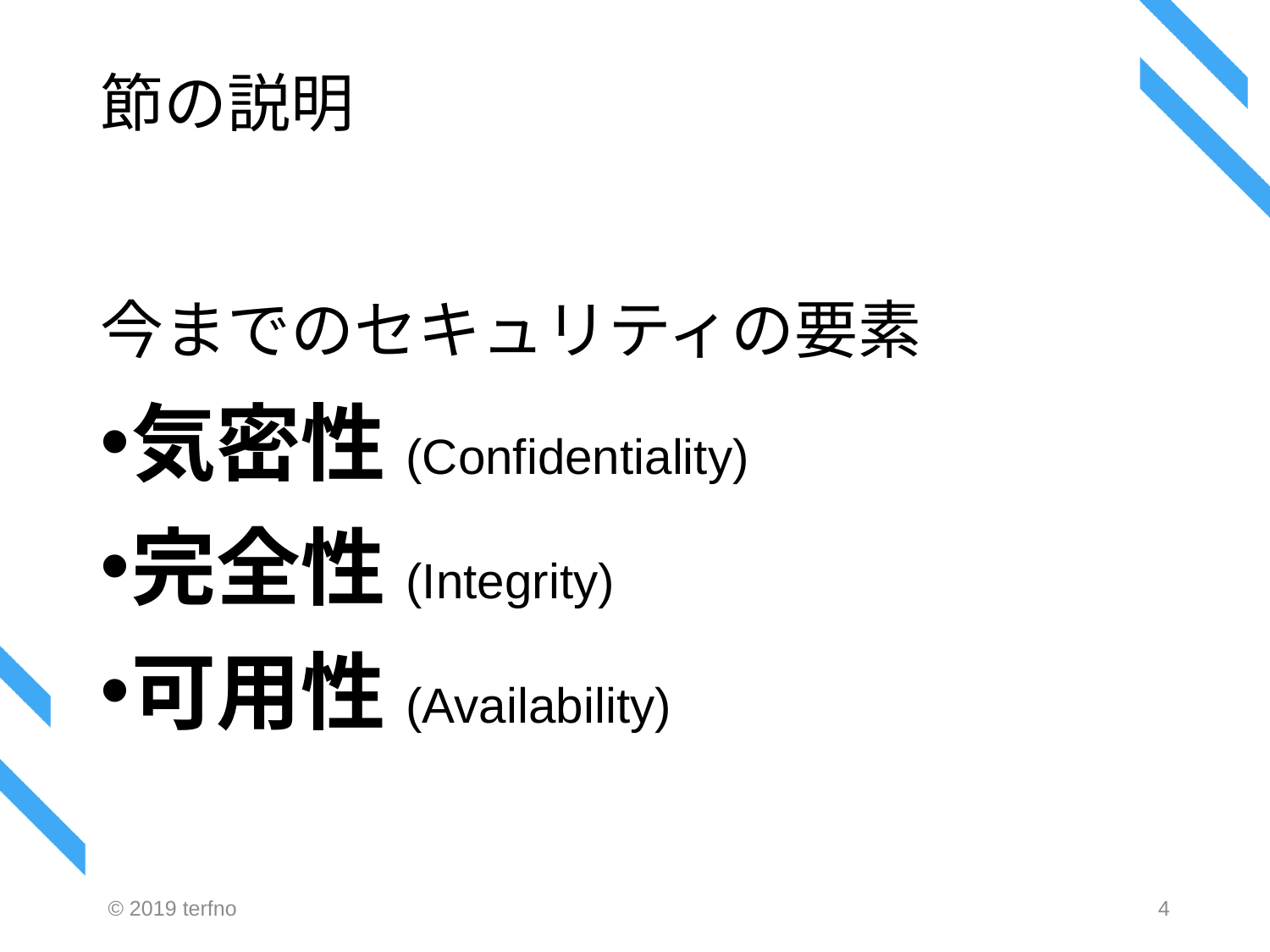

# 節の説明
今までのセキュリティの要素
気密性(Confidentiality)
完全性(Integrity)
可用性(Availability)
© 2019 terfno
4